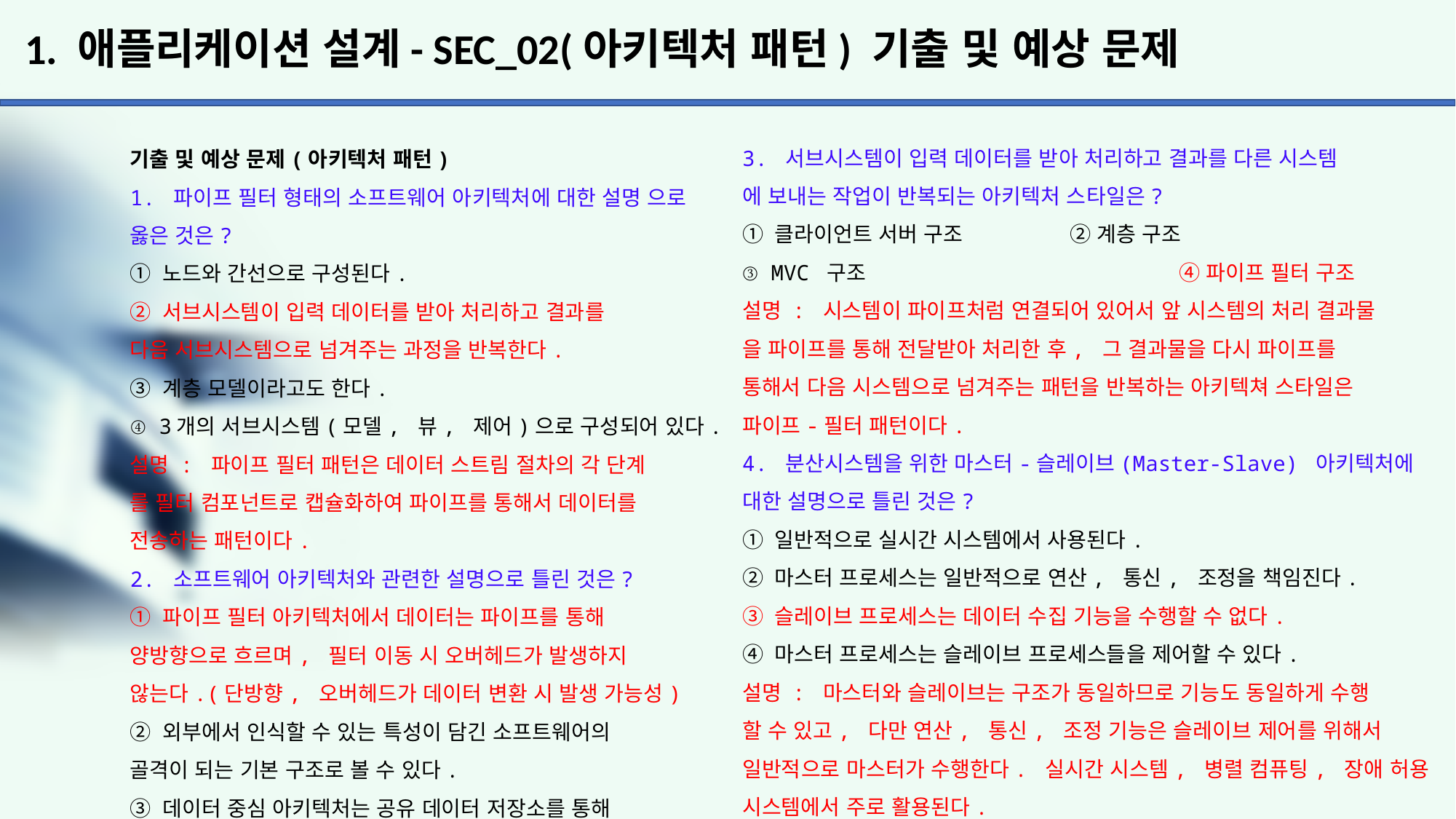

# 1. 애플리케이션 설계- SEC_02(아키텍처 패턴) 기출 및 예상 문제
3. 서브시스템이 입력 데이터를 받아 처리하고 결과를 다른 시스템
에 보내는 작업이 반복되는 아키텍처 스타일은?
① 클라이언트 서버 구조	② 계층 구조
③ MVC 구조			④ 파이프 필터 구조
설명 : 시스템이 파이프처럼 연결되어 있어서 앞 시스템의 처리 결과물
을 파이프를 통해 전달받아 처리한 후, 그 결과물을 다시 파이프를
통해서 다음 시스템으로 넘겨주는 패턴을 반복하는 아키텍쳐 스타일은
파이프-필터 패턴이다.
4. 분산시스템을 위한 마스터-슬레이브(Master-Slave) 아키텍처에
대한 설명으로 틀린 것은?
① 일반적으로 실시간 시스템에서 사용된다.
② 마스터 프로세스는 일반적으로 연산, 통신, 조정을 책임진다.
③ 슬레이브 프로세스는 데이터 수집 기능을 수행할 수 없다.
④ 마스터 프로세스는 슬레이브 프로세스들을 제어할 수 있다.
설명 : 마스터와 슬레이브는 구조가 동일하므로 기능도 동일하게 수행
할 수 있고, 다만 연산, 통신, 조정 기능은 슬레이브 제어를 위해서
일반적으로 마스터가 수행한다. 실시간 시스템, 병렬 컴퓨팅, 장애 허용 시스템에서 주로 활용된다.
마스터 컴포넌트는 모든 작업의 주체이며, 슬레이브 컴포넌트는 마스터
컴포넌트의 지시에 따라 작업을 수행하여 결과를 반환한다.
기출 및 예상 문제(아키텍처 패턴)
1. 파이프 필터 형태의 소프트웨어 아키텍처에 대한 설명 으로 옳은 것은?
① 노드와 간선으로 구성된다.
② 서브시스템이 입력 데이터를 받아 처리하고 결과를
다음 서브시스템으로 넘겨주는 과정을 반복한다.
③ 계층 모델이라고도 한다.
④ 3개의 서브시스템(모델, 뷰, 제어)으로 구성되어 있다.
설명 : 파이프 필터 패턴은 데이터 스트림 절차의 각 단계
를 필터 컴포넌트로 캡슐화하여 파이프를 통해서 데이터를
전송하는 패턴이다.
2. 소프트웨어 아키텍처와 관련한 설명으로 틀린 것은?
① 파이프 필터 아키텍처에서 데이터는 파이프를 통해
양방향으로 흐르며, 필터 이동 시 오버헤드가 발생하지
않는다.(단방향, 오버헤드가 데이터 변환 시 발생 가능성)
② 외부에서 인식할 수 있는 특성이 담긴 소프트웨어의
골격이 되는 기본 구조로 볼 수 있다.
③ 데이터 중심 아키텍처는 공유 데이터 저장소를 통해
접근자 간의 통신이 이루어지므로 각 접근자의 수정과 확
장이 용이하다.
④ 이해 관계자들의 품질 요구사항을 반영하여 품질 속성
을 결정한다.